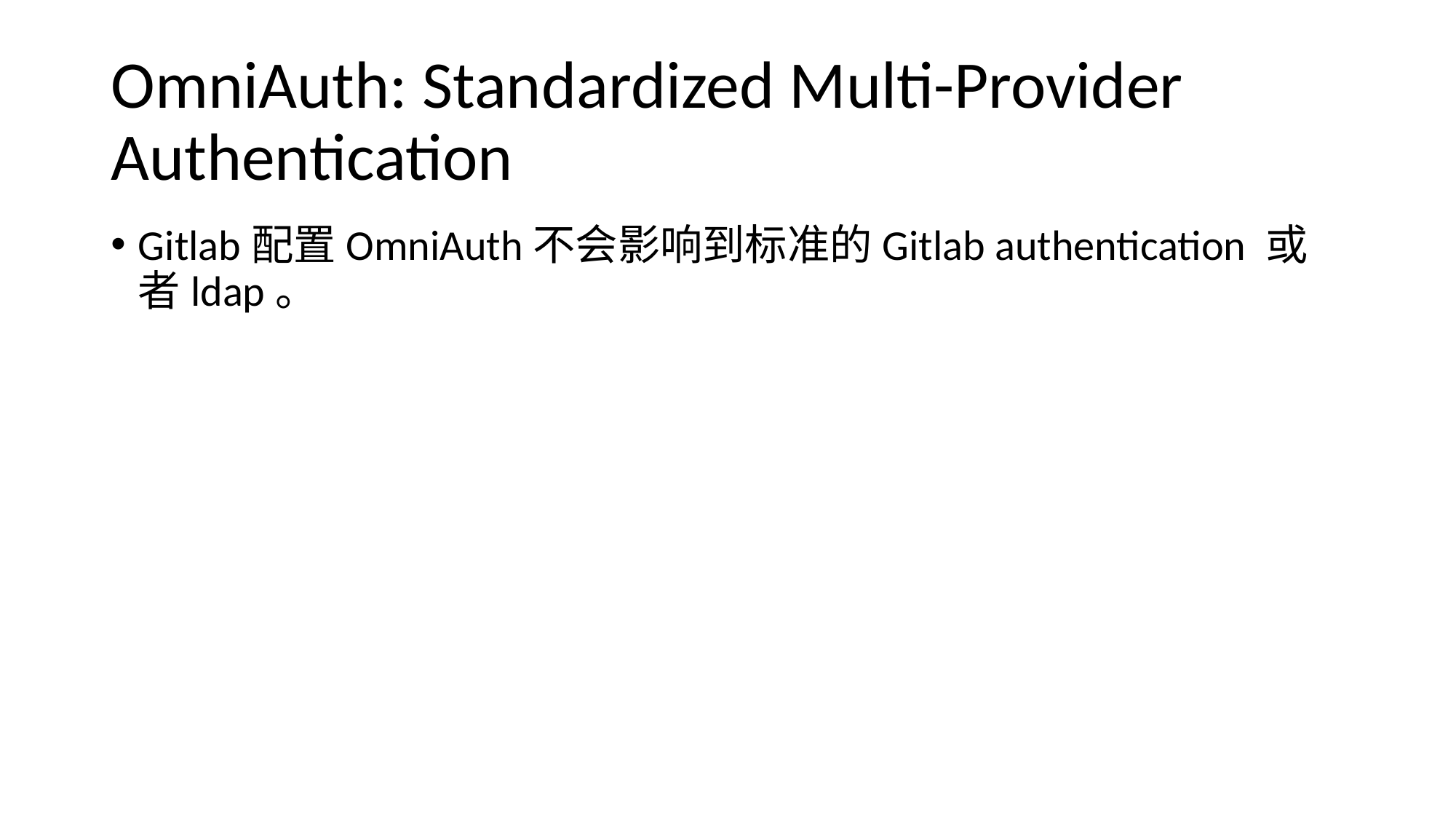

# OmniAuth: Standardized Multi-Provider Authentication
Gitlab配置OmniAuth不会影响到标准的Gitlab authentication 或者ldap。